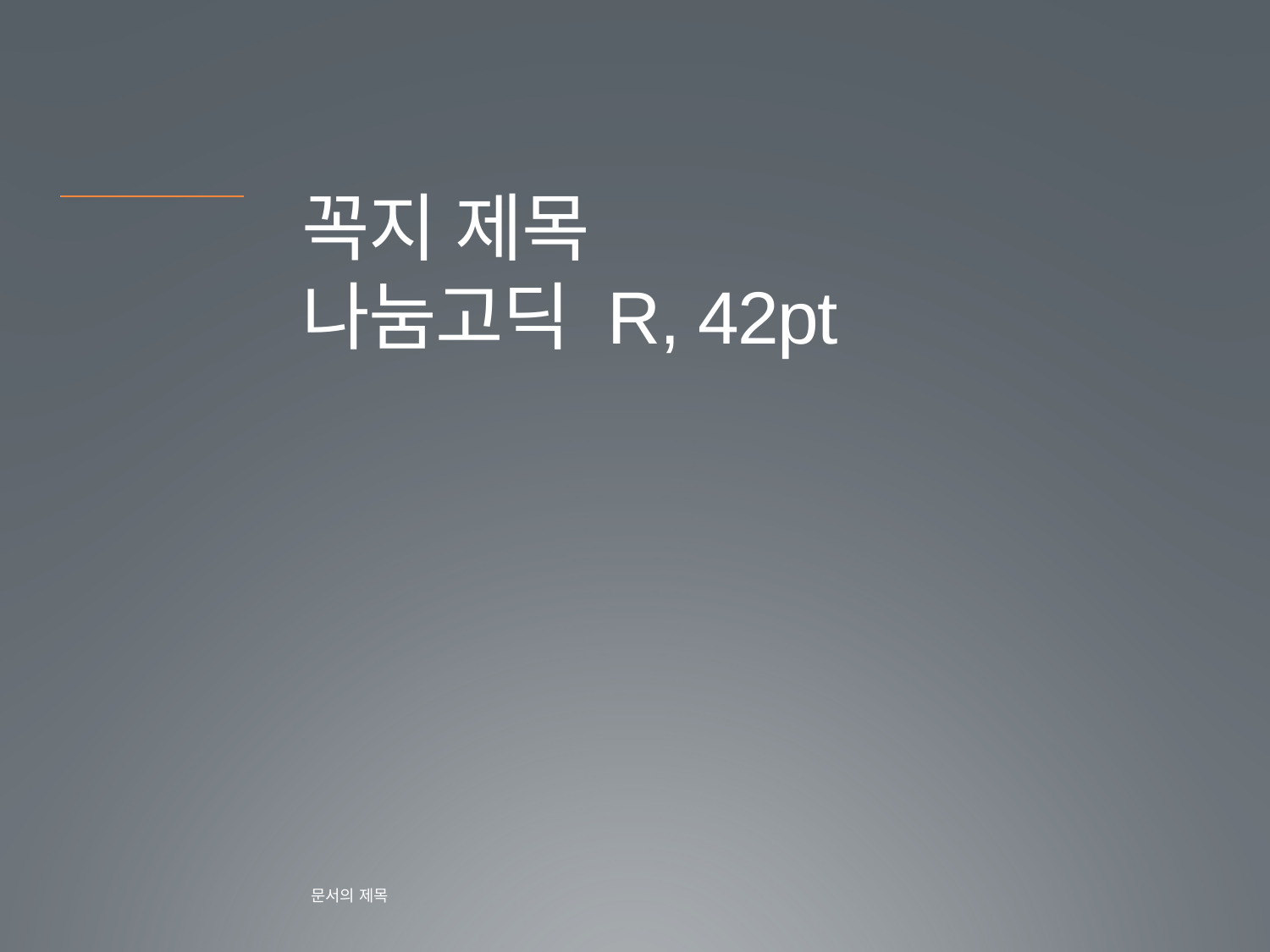

꼭지 제목
나눔고딕 R, 42pt
문서의 제목